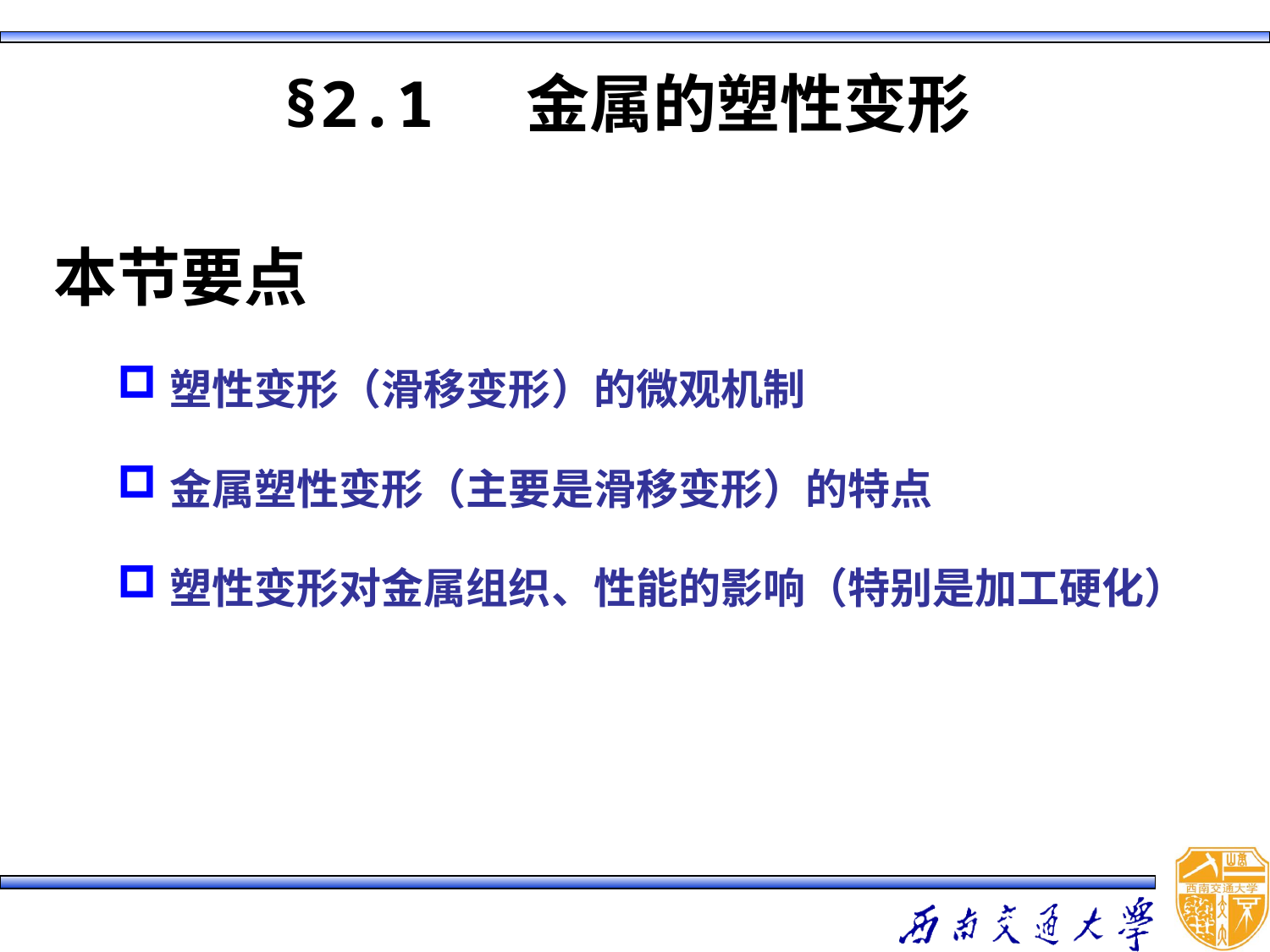

§2.1  金属的塑性变形
本节要点
塑性变形（滑移变形）的微观机制
金属塑性变形（主要是滑移变形）的特点
塑性变形对金属组织、性能的影响（特别是加工硬化）